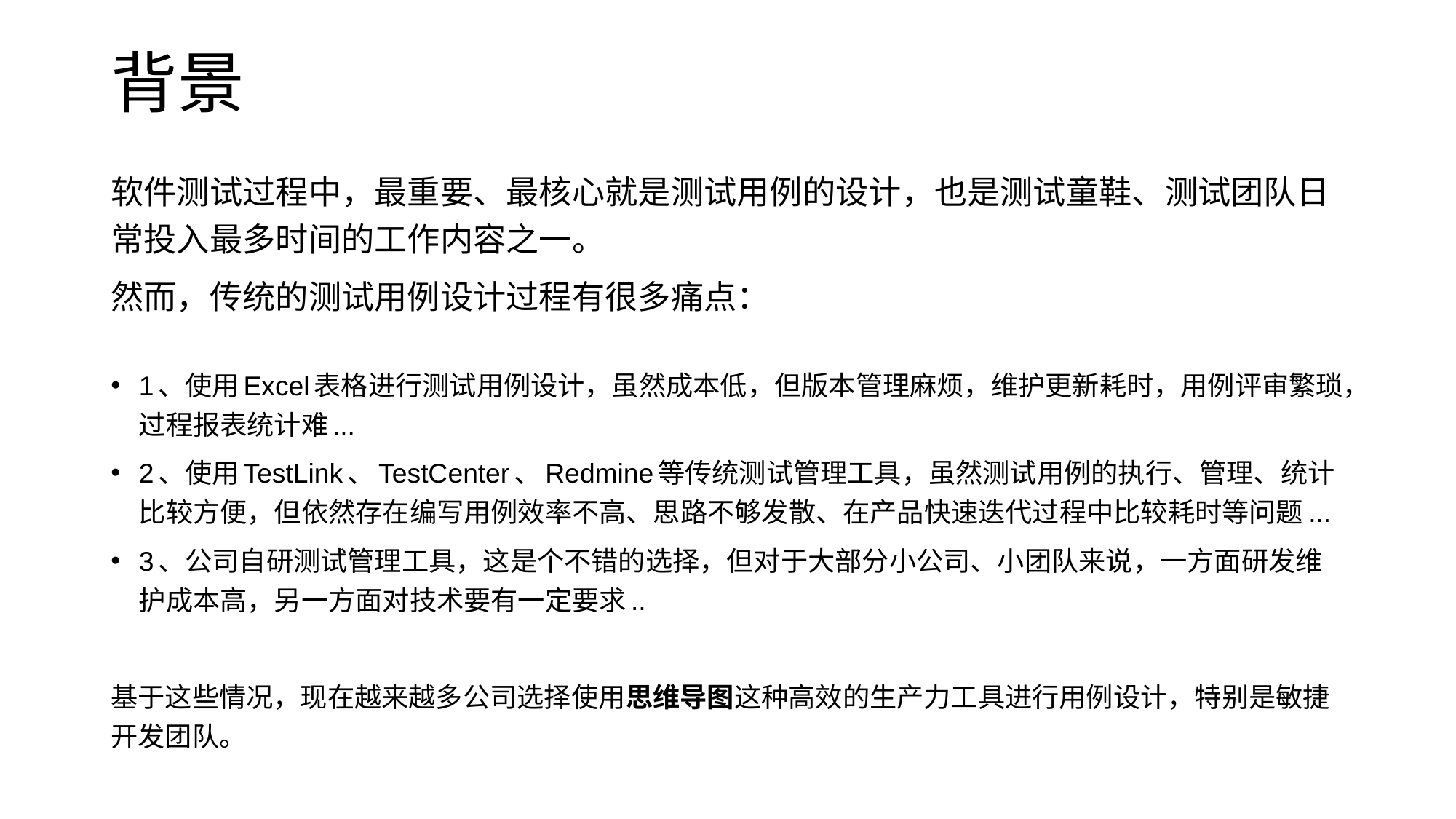

# 背景
软件测试过程中，最重要、最核心就是测试用例的设计，也是测试童鞋、测试团队日常投入最多时间的工作内容之一。
然而，传统的测试用例设计过程有很多痛点：

1、使用Excel表格进行测试用例设计，虽然成本低，但版本管理麻烦，维护更新耗时，用例评审繁琐，过程报表统计难...
2、使用TestLink、TestCenter、Redmine等传统测试管理工具，虽然测试用例的执行、管理、统计比较方便，但依然存在编写用例效率不高、思路不够发散、在产品快速迭代过程中比较耗时等问题...
3、公司自研测试管理工具，这是个不错的选择，但对于大部分小公司、小团队来说，一方面研发维护成本高，另一方面对技术要有一定要求..

基于这些情况，现在越来越多公司选择使用思维导图这种高效的生产力工具进行用例设计，特别是敏捷开发团队。